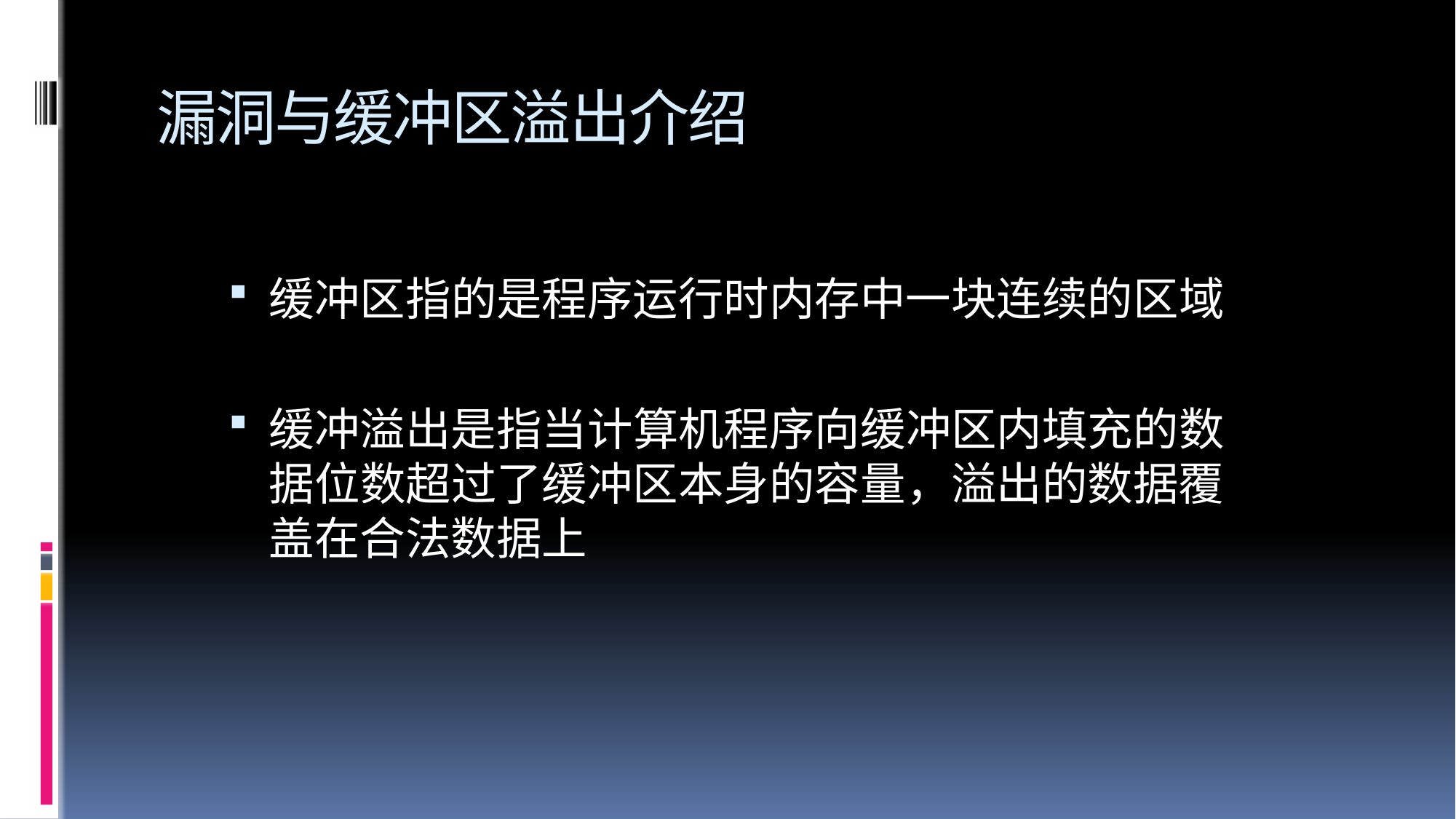

# 漏洞与缓冲区溢出介绍
缓冲区指的是程序运行时内存中一块连续的区域

缓冲溢出是指当计算机程序向缓冲区内填充的数据位数超过了缓冲区本身的容量，溢出的数据覆盖在合法数据上